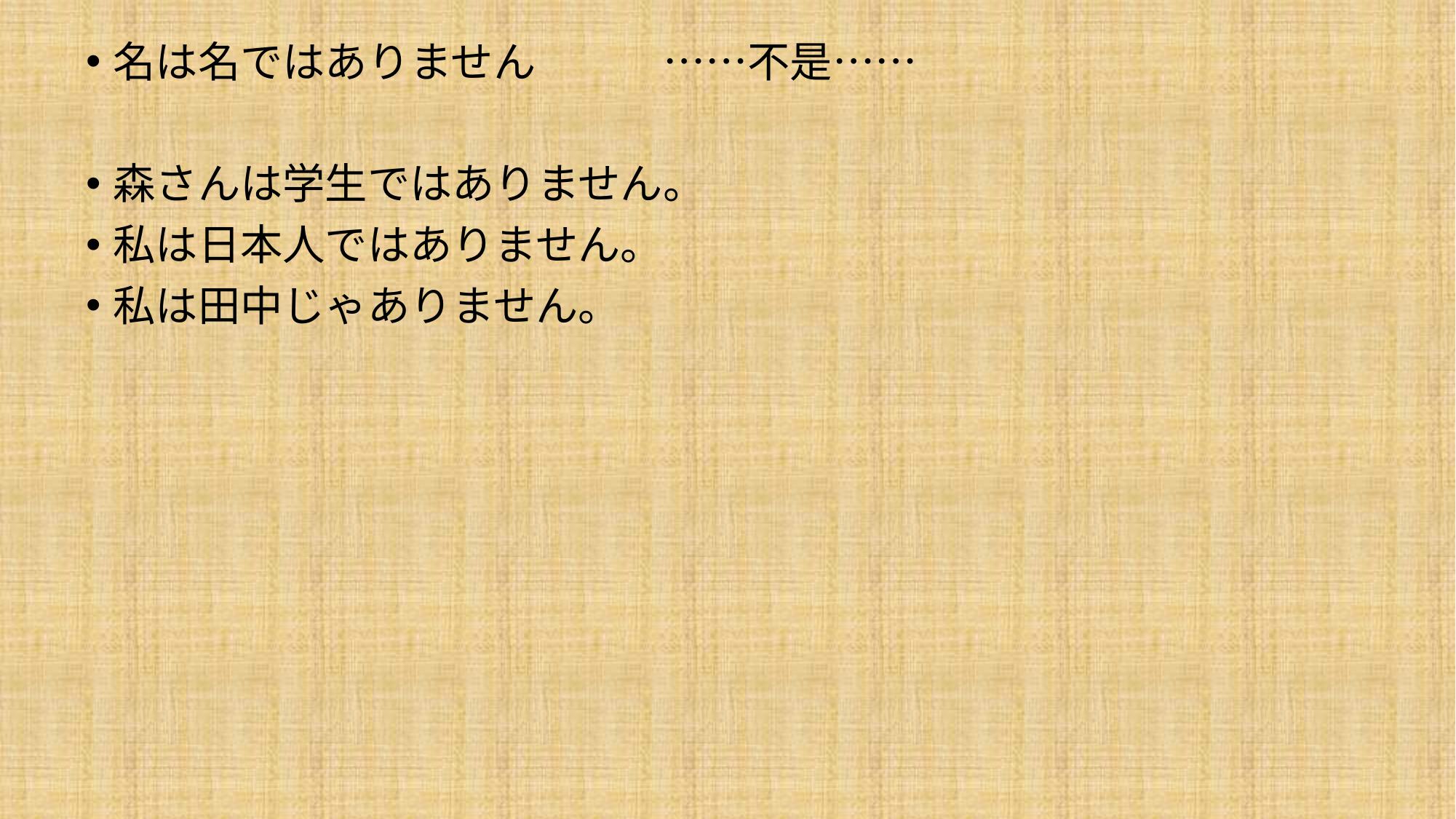

名は名ではありません　　　……不是……

森さんは学生ではありません。
私は日本人ではありません。
私は田中じゃありません。